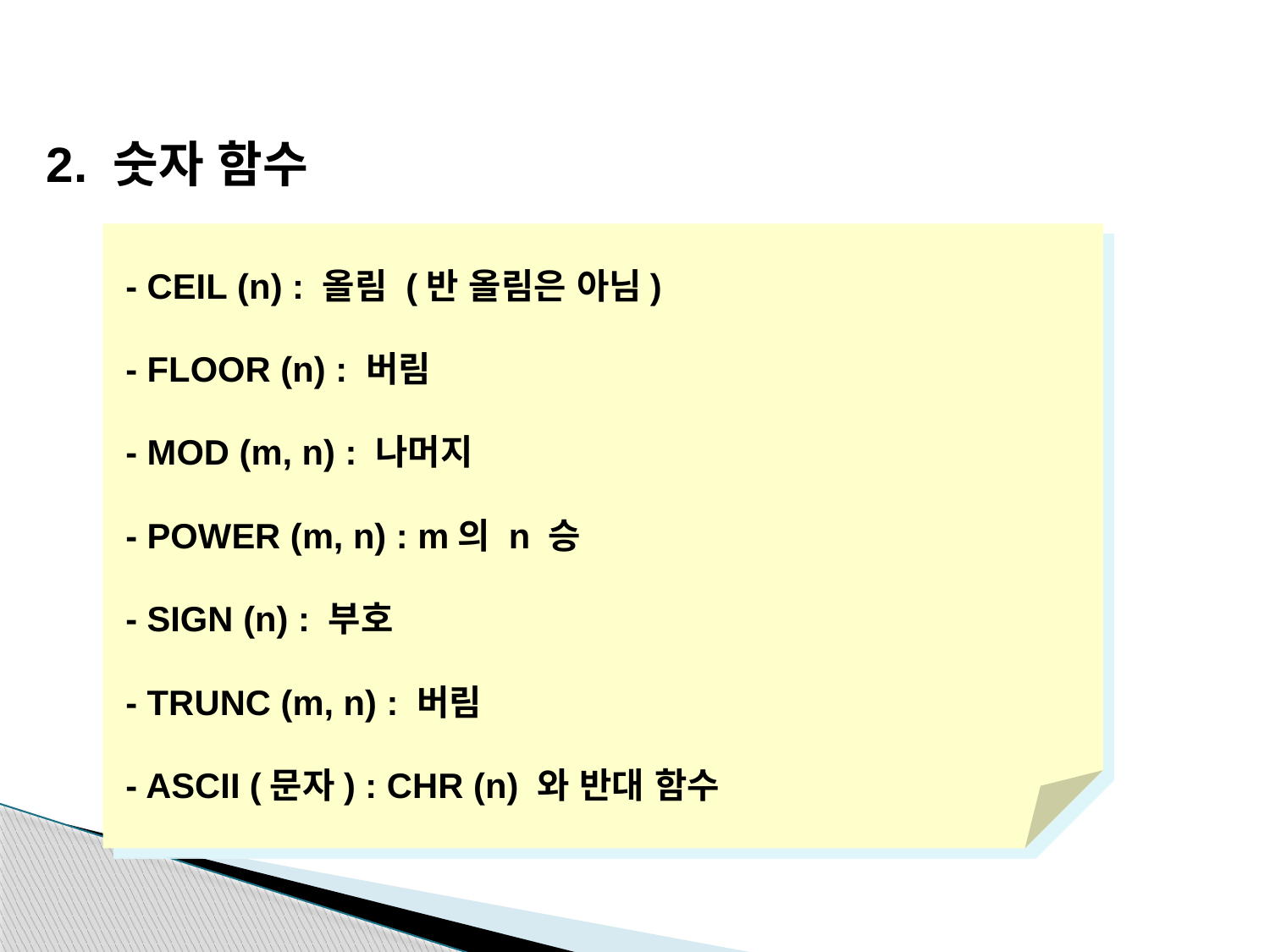

2. 숫자 함수
- CEIL (n) : 올림 (반 올림은 아님)
- FLOOR (n) : 버림
- MOD (m, n) : 나머지
- POWER (m, n) : m의 n 승
- SIGN (n) : 부호
- TRUNC (m, n) : 버림
- ASCII (문자) : CHR (n) 와 반대 함수